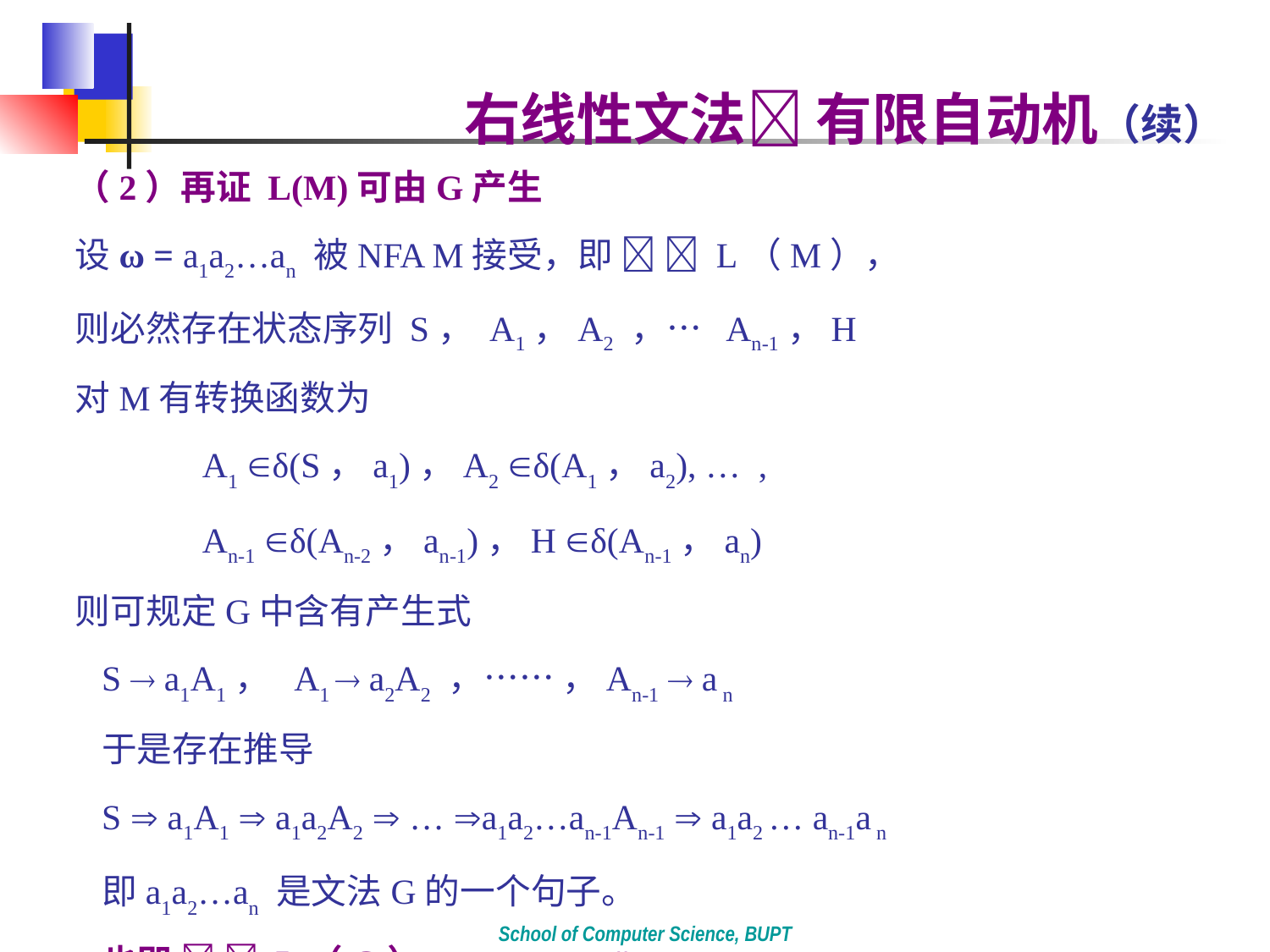

右线性文法⇒ 有限自动机（续）
（2）再证 L(M)可由G产生
设ω = a1a2…an 被NFA M接受，即 ω ∈ L（M），
则必然存在状态序列 S， A1，A2 ，…  An-1，H
对M有转换函数为
	A1 ∈δ(S，a1)，A2 ∈δ(A1，a2), …  ,
	An-1 ∈δ(An-2，an-1)，H ∈δ(An-1，an)
则可规定G中含有产生式
S → a1A1，  A1 → a2A2 ，…… ，An-1 → a n
于是存在推导
S ⇒ a1A1 ⇒ a1a2A2 ⇒ … ⇒a1a2…an-1An-1 ⇒ a1a2 … an-1a n
即a1a2…an 是文法G的一个句子。
也即 ω ∈ L（G）。                  #

School of Computer Science, BUPT
32